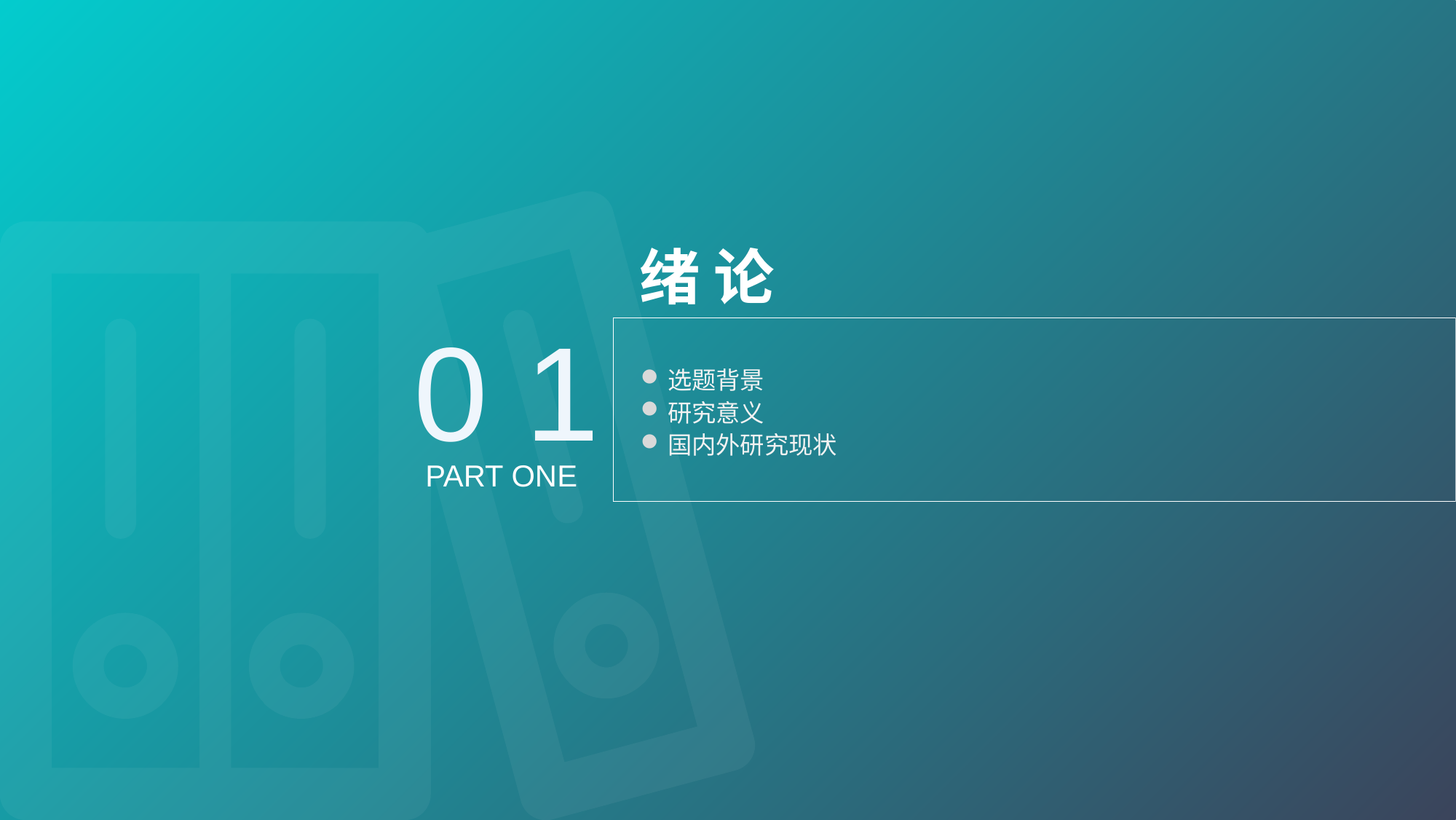

绪 论
0 1

选题背景
研究意义
国内外研究现状
PART ONE